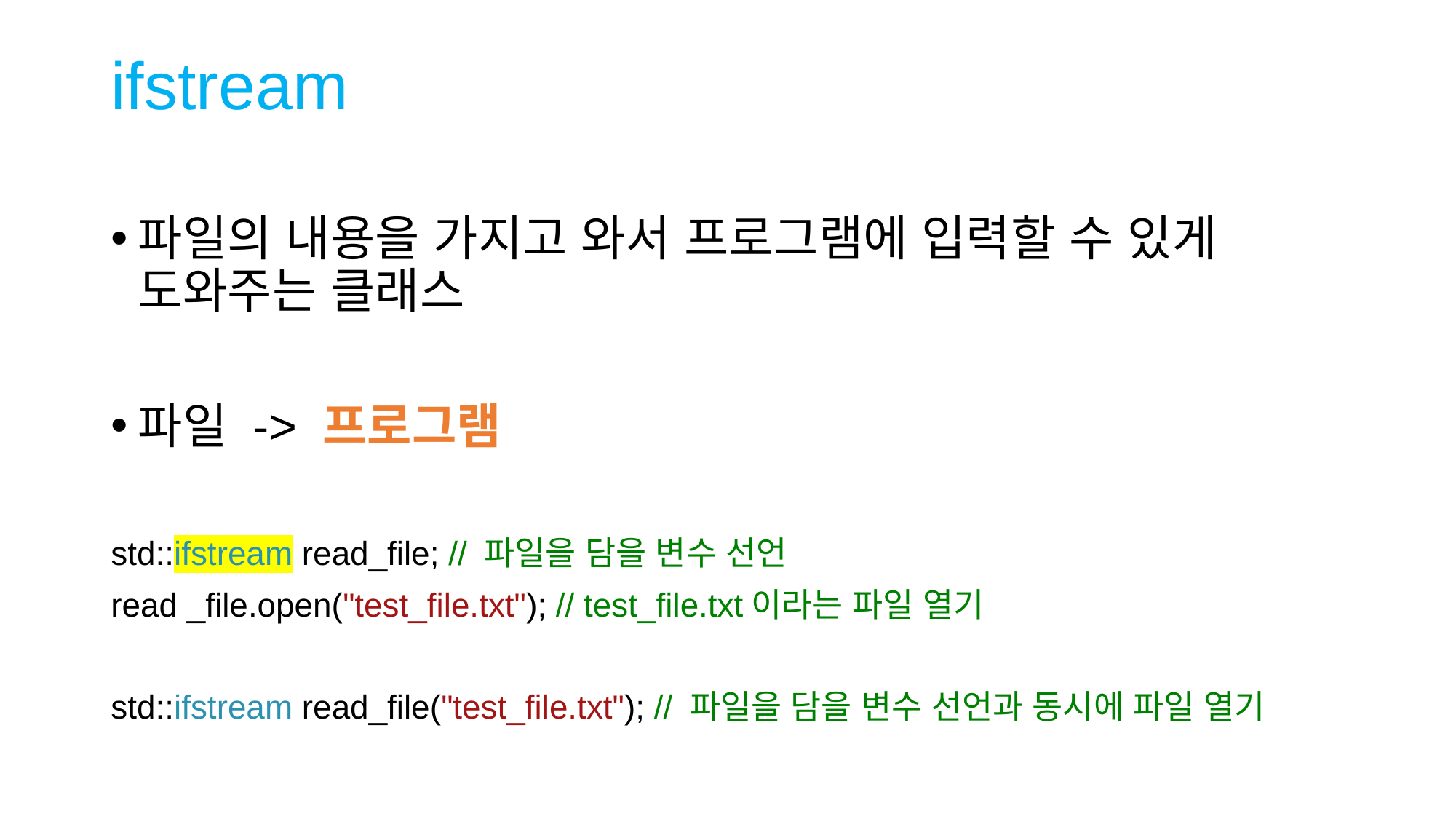

# ifstream
파일의 내용을 가지고 와서 프로그램에 입력할 수 있게 도와주는 클래스

파일 -> 프로그램

std::ifstream read_file; // 파일을 담을 변수 선언
read _file.open("test_file.txt"); // test_file.txt이라는 파일 열기

std::ifstream read_file("test_file.txt"); // 파일을 담을 변수 선언과 동시에 파일 열기